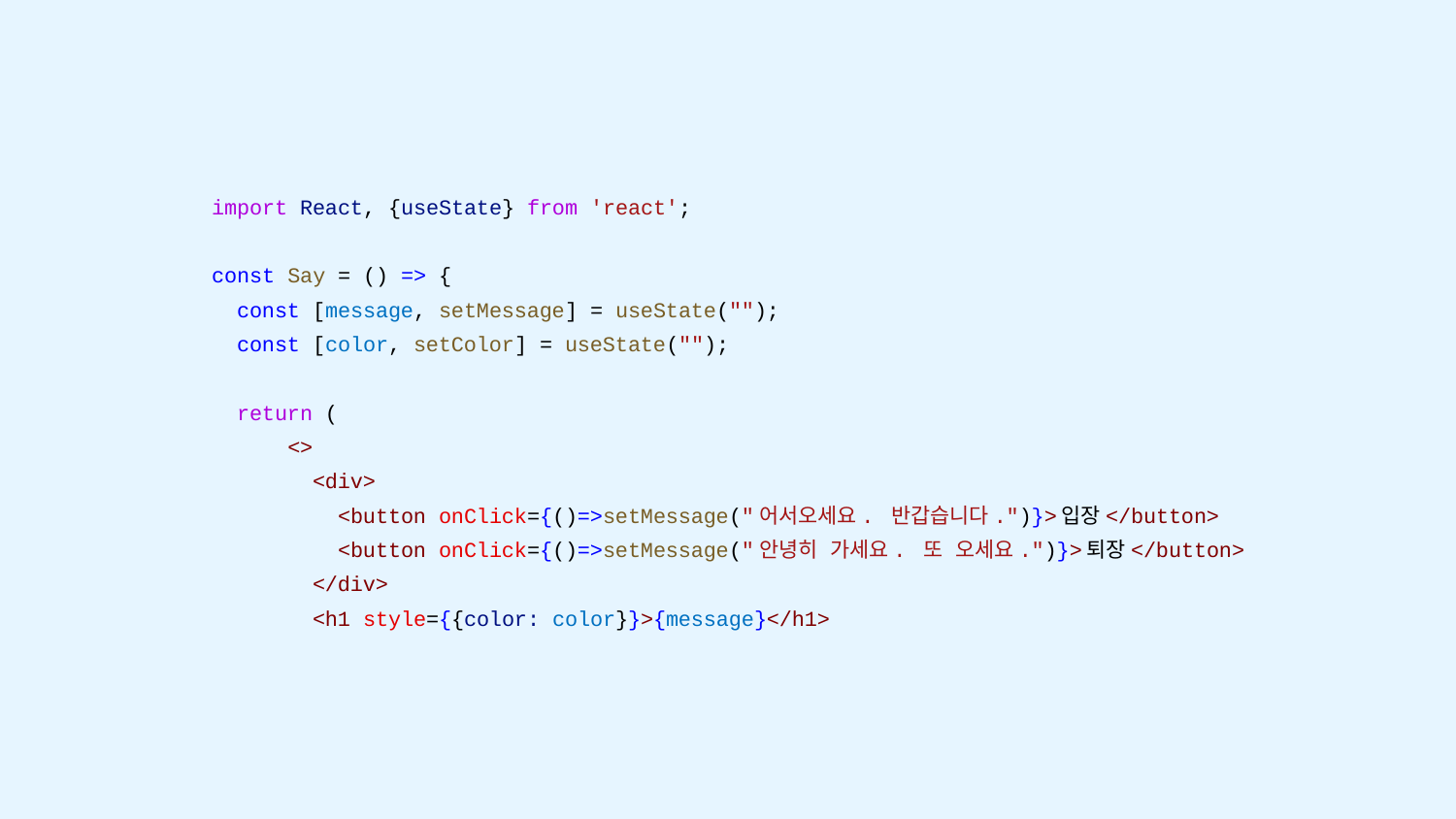

import React, {useState} from 'react';

const Say = () => {
  const [message, setMessage] = useState("");
  const [color, setColor] = useState("");

  return (
      <>
        <div>
          <button onClick={()=>setMessage("어서오세요. 반갑습니다.")}>입장</button>
          <button onClick={()=>setMessage("안녕히 가세요. 또 오세요.")}>퇴장</button>
        </div>
        <h1 style={{color: color}}>{message}</h1>